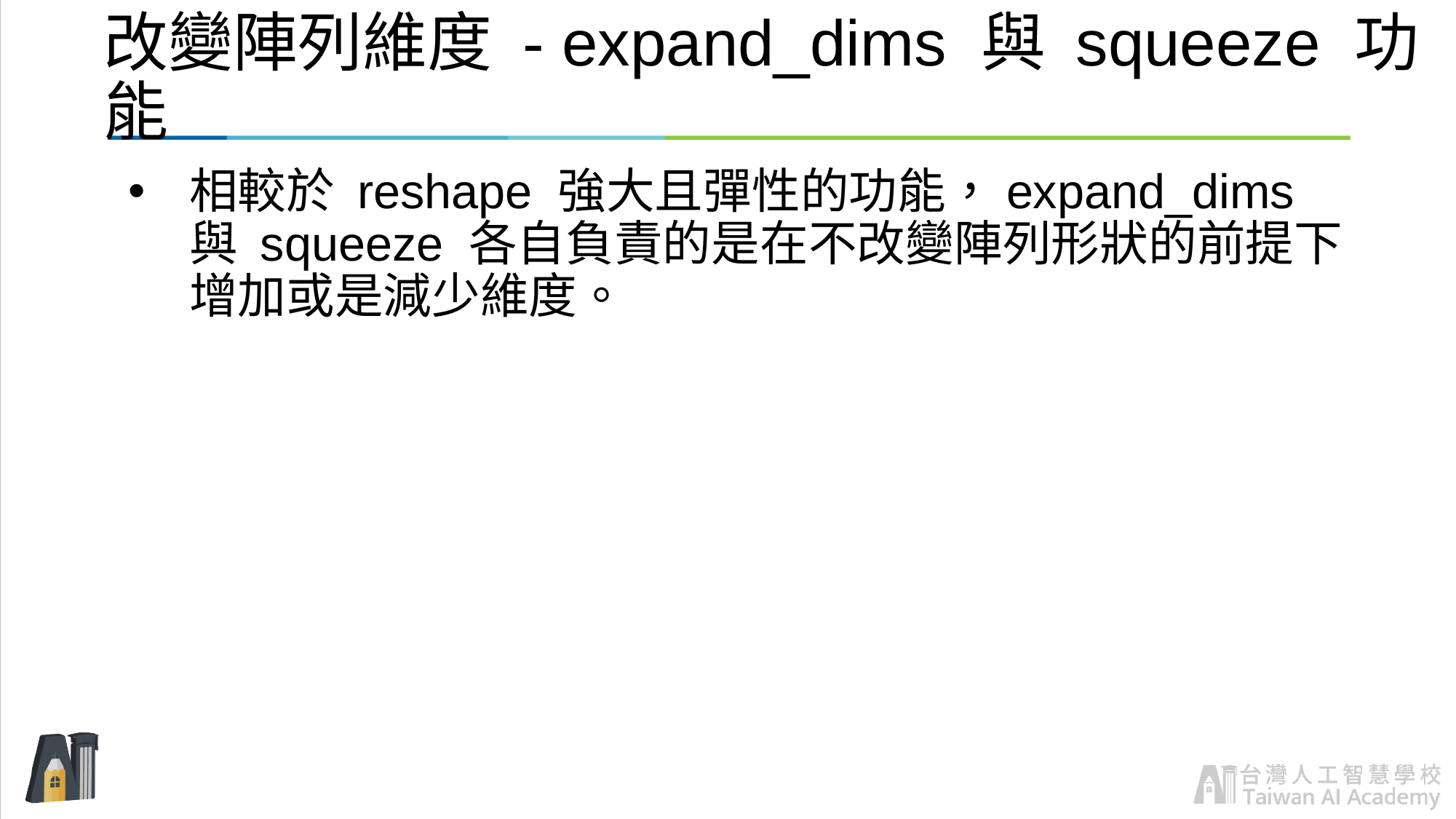

# 改變陣列維度 - expand_dims 與 squeeze 功能
相較於 reshape 強大且彈性的功能，expand_dims 與 squeeze 各自負責的是在不改變陣列形狀的前提下增加或是減少維度。